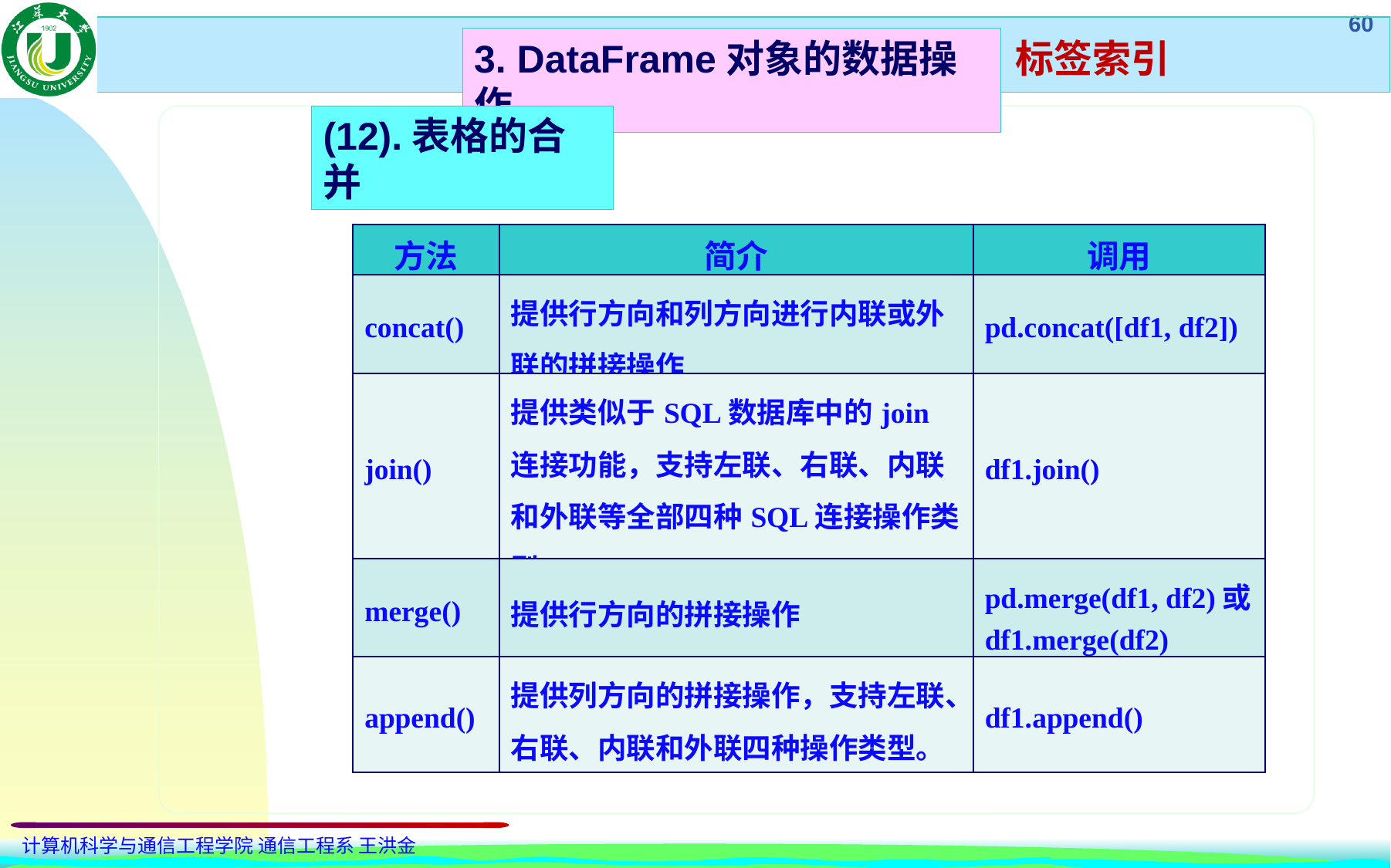

标签索引
3. DataFrame对象的数据操作
(12).表格的合并
| 方法 | 简介 | 调用 |
| --- | --- | --- |
| concat() | 提供行方向和列方向进行内联或外联的拼接操作 | pd.concat([df1, df2]) |
| join() | 提供类似于SQL数据库中的join连接功能，支持左联、右联、内联和外联等全部四种SQL连接操作类型 | df1.join() |
| merge() | 提供行方向的拼接操作 | pd.merge(df1, df2)或 df1.merge(df2) |
| append() | 提供列方向的拼接操作，支持左联、右联、内联和外联四种操作类型。 | df1.append() |